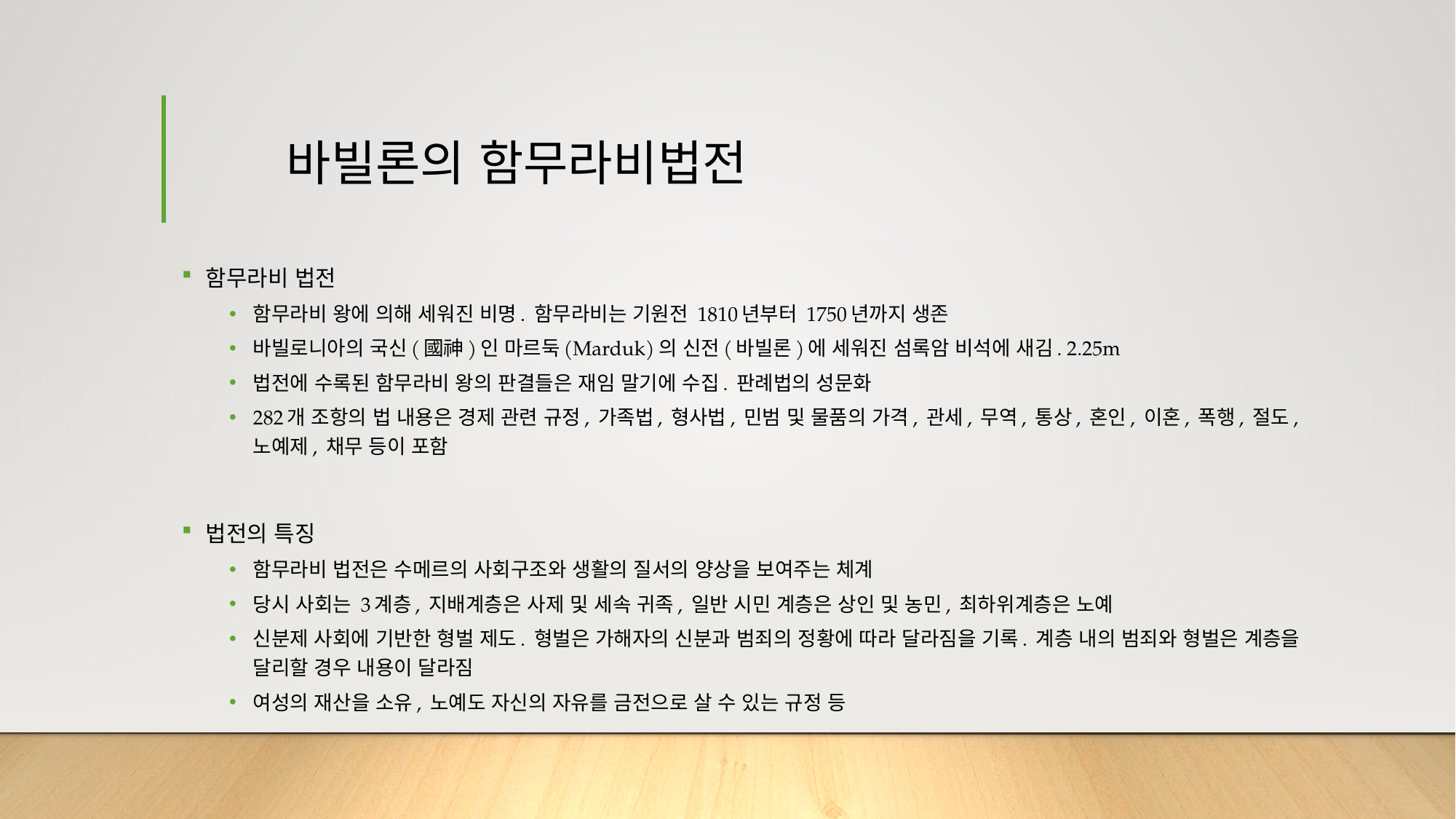

# 바빌론의 함무라비법전
함무라비 법전
함무라비 왕에 의해 세워진 비명. 함무라비는 기원전 1810년부터 1750년까지 생존
바빌로니아의 국신(國神)인 마르둑(Marduk)의 신전(바빌론)에 세워진 섬록암 비석에 새김. 2.25m
법전에 수록된 함무라비 왕의 판결들은 재임 말기에 수집. 판례법의 성문화
282개 조항의 법 내용은 경제 관련 규정, 가족법, 형사법, 민범 및 물품의 가격, 관세, 무역, 통상, 혼인, 이혼, 폭행, 절도, 노예제, 채무 등이 포함

법전의 특징
함무라비 법전은 수메르의 사회구조와 생활의 질서의 양상을 보여주는 체계
당시 사회는 3계층, 지배계층은 사제 및 세속 귀족, 일반 시민 계층은 상인 및 농민, 최하위계층은 노예
신분제 사회에 기반한 형벌 제도. 형벌은 가해자의 신분과 범죄의 정황에 따라 달라짐을 기록. 계층 내의 범죄와 형벌은 계층을 달리할 경우 내용이 달라짐
여성의 재산을 소유, 노예도 자신의 자유를 금전으로 살 수 있는 규정 등